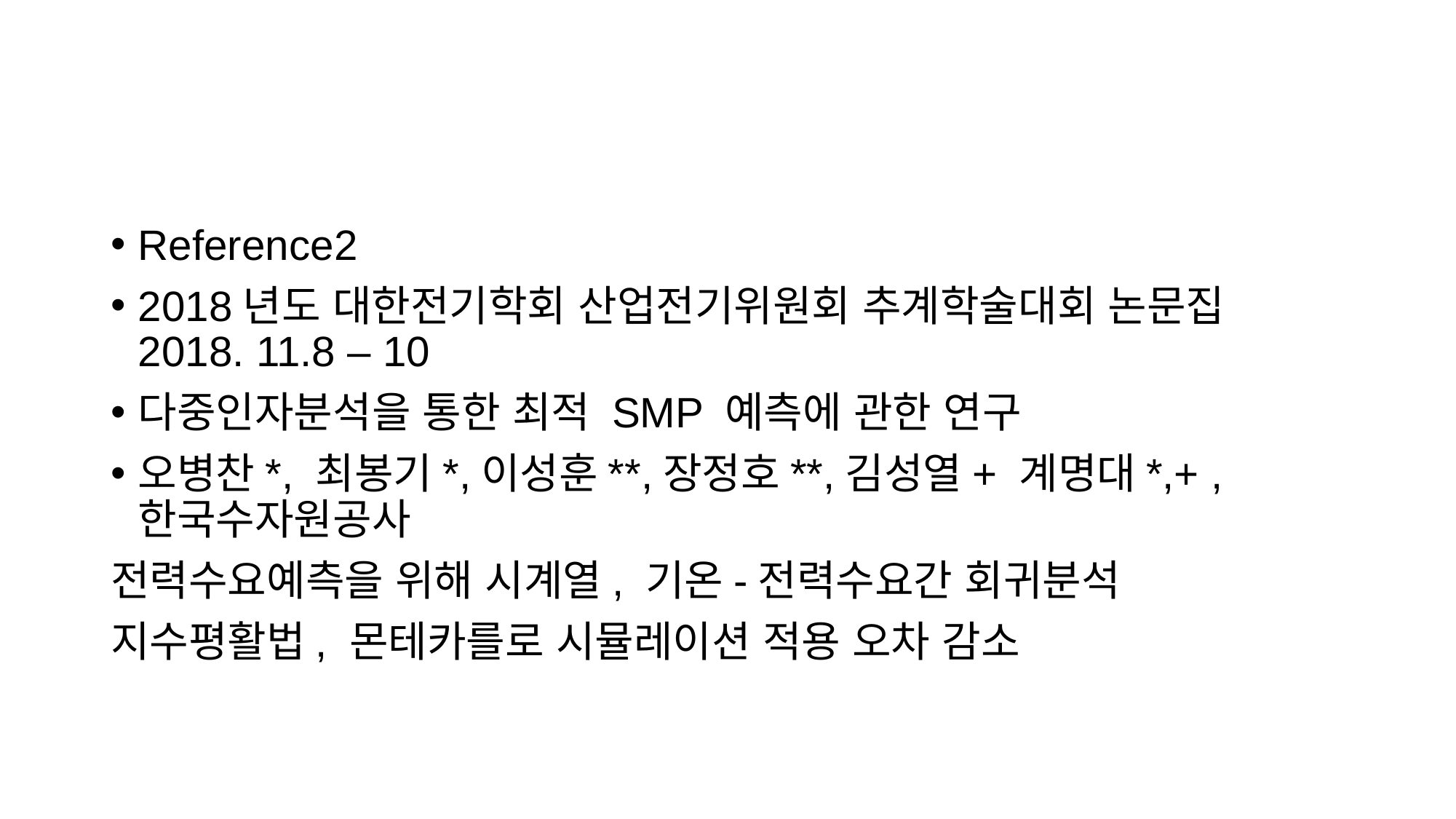

#
Reference2
2018년도 대한전기학회 산업전기위원회 추계학술대회 논문집 2018. 11.8 – 10
다중인자분석을 통한 최적 SMP 예측에 관한 연구
오병찬*, 최봉기*,이성훈**,장정호**,김성열+ 계명대*,+ , 한국수자원공사
전력수요예측을 위해 시계열, 기온-전력수요간 회귀분석
지수평활법, 몬테카를로 시뮬레이션 적용 오차 감소